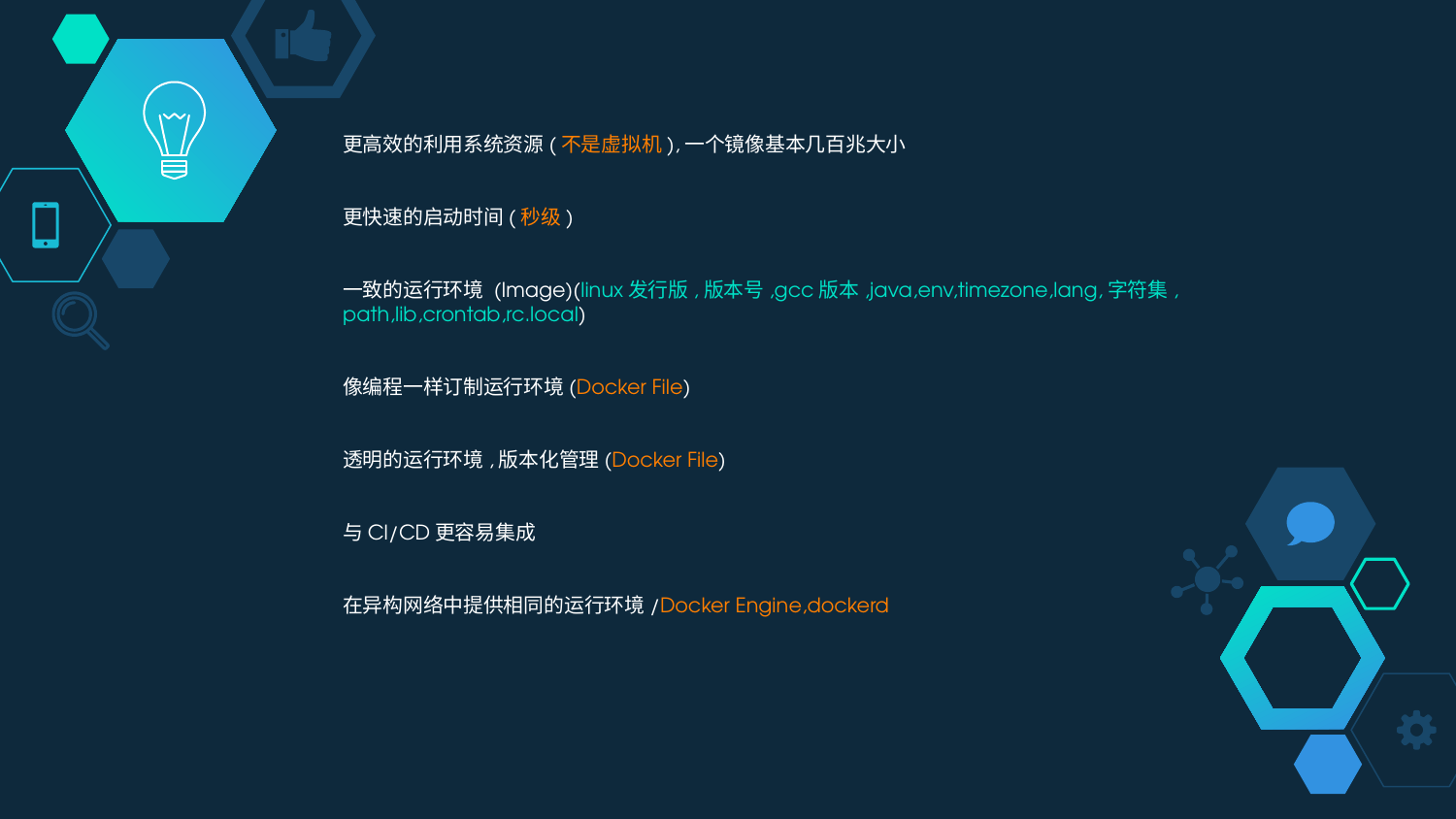

更高效的利用系统资源(不是虚拟机),一个镜像基本几百兆大小

更快速的启动时间(秒级)

一致的运行环境 (Image)(linux发行版,版本号,gcc版本,java,env,timezone,lang,字符集,
path,lib,crontab,rc.local)

像编程一样订制运行环境(Docker File)

透明的运行环境,版本化管理(Docker File)

与CI/CD更容易集成

在异构网络中提供相同的运行环境/Docker Engine,dockerd